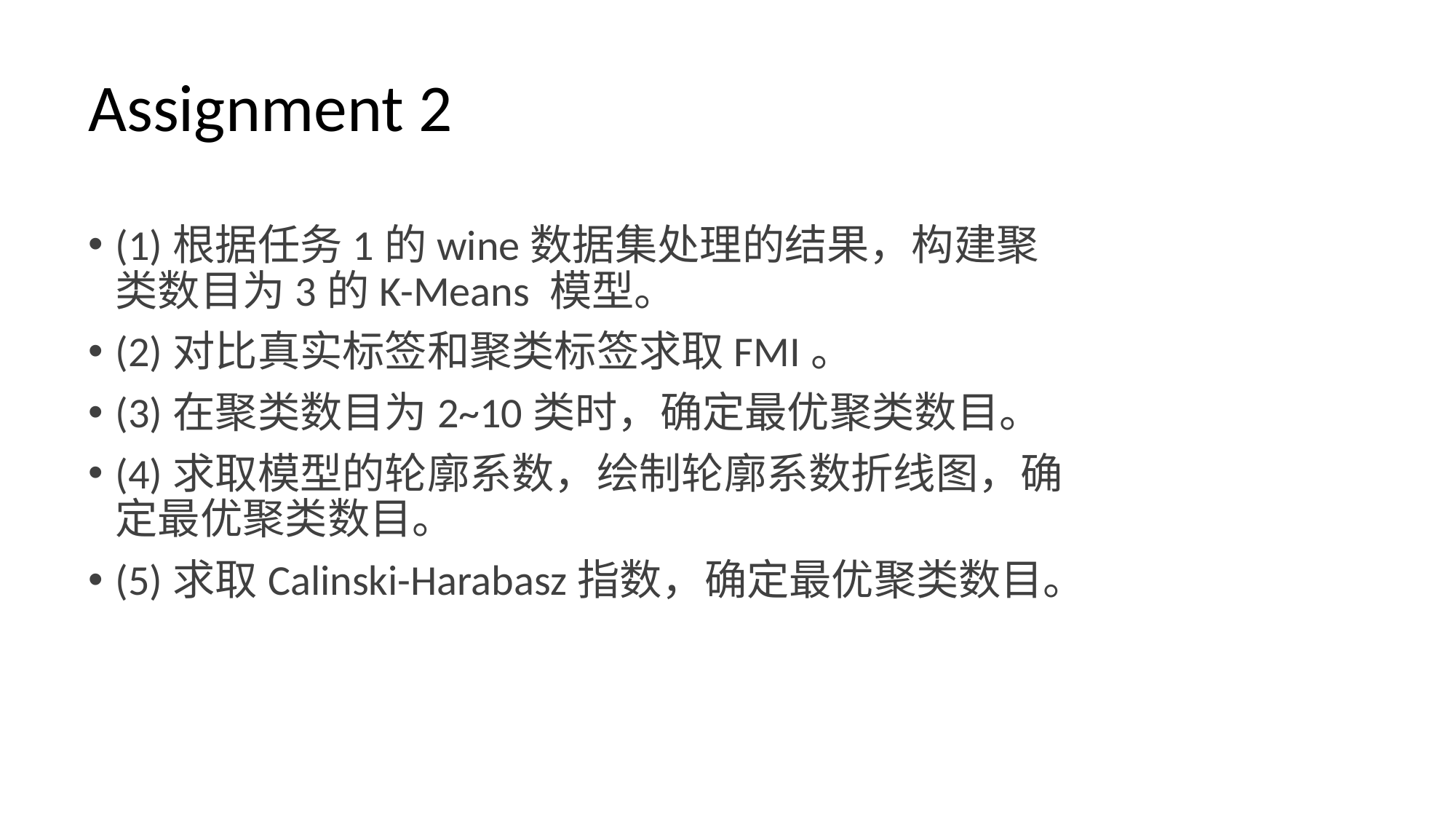

# Assignment 2
(1)根据任务1的wine数据集处理的结果，构建聚类数目为3的K-Means 模型。
(2)对比真实标签和聚类标签求取FMI。
(3)在聚类数目为2~10类时，确定最优聚类数目。
(4)求取模型的轮廓系数，绘制轮廓系数折线图，确定最优聚类数目。
(5)求取Calinski-Harabasz指数，确定最优聚类数目。